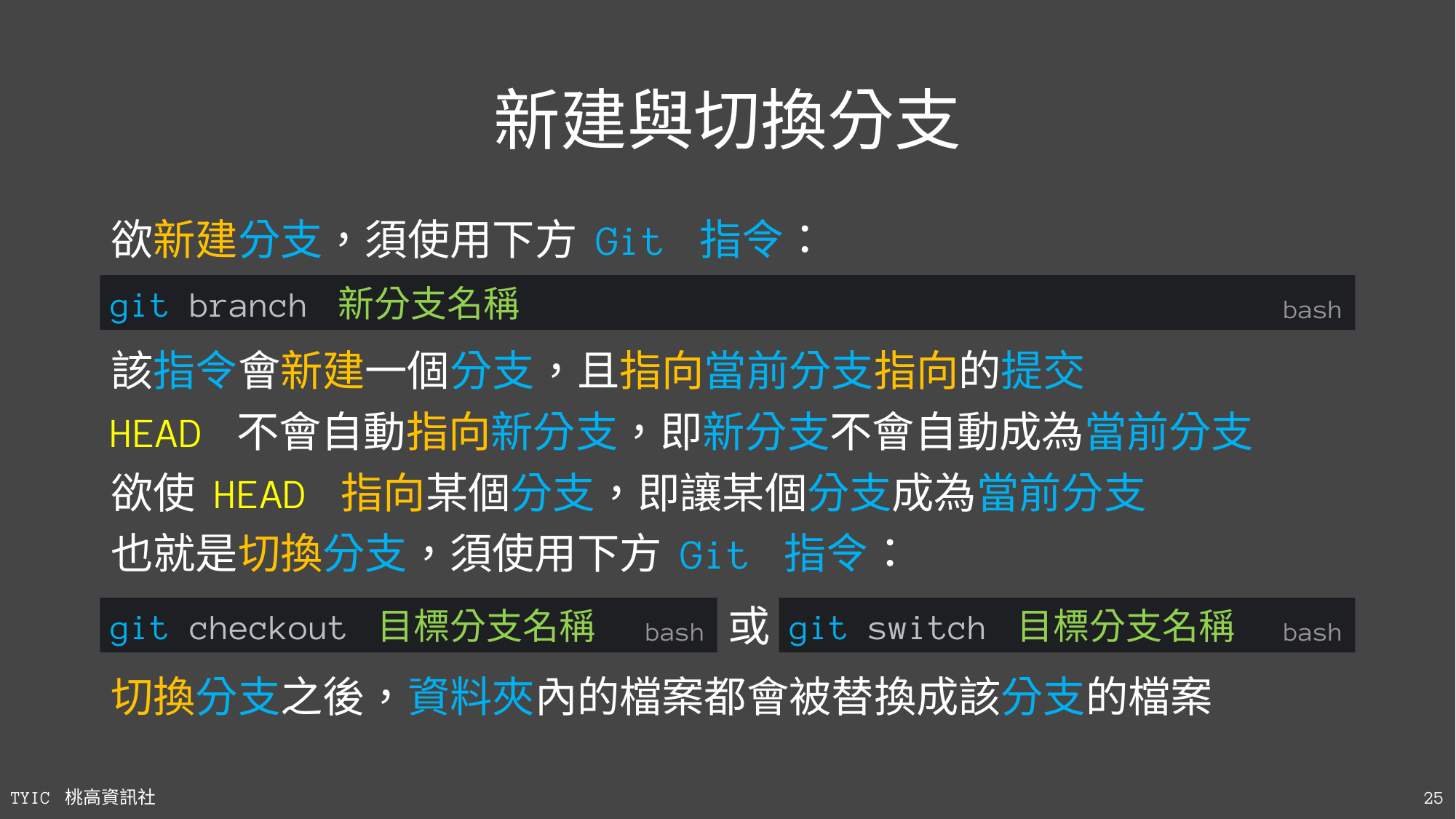

# 新建與切換分支
欲新建分支，須使用下方 Git 指令：
git branch 新分支名稱
bash
該指令會新建一個分支，且指向當前分支指向的提交
HEAD 不會自動指向新分支，即新分支不會自動成為當前分支
欲使 HEAD 指向某個分支，即讓某個分支成為當前分支
也就是切換分支，須使用下方 Git 指令：
或
git checkout 目標分支名稱
bash
git switch 目標分支名稱
bash
切換分支之後，資料夾內的檔案都會被替換成該分支的檔案